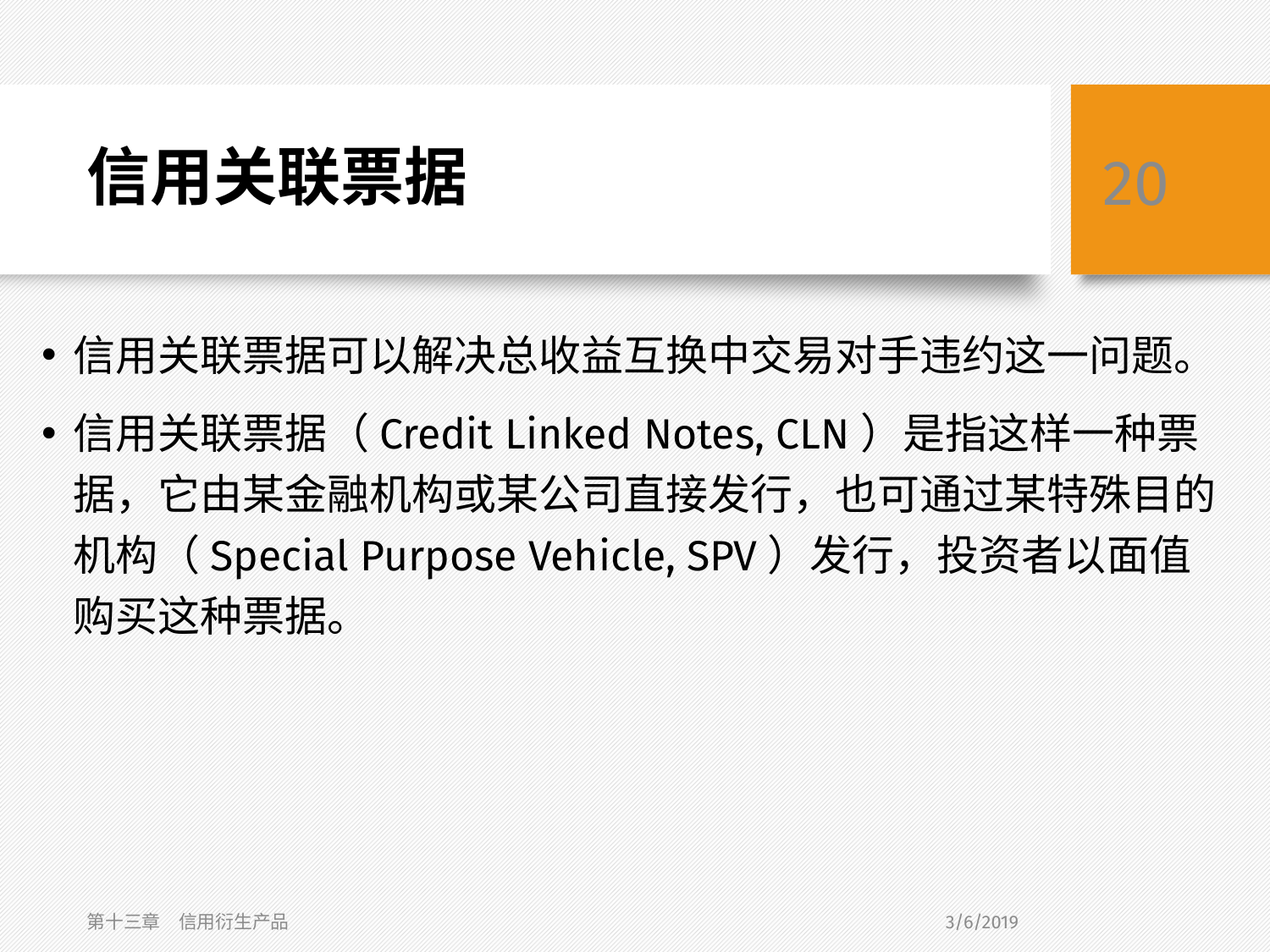

# 信用关联票据
20
信用关联票据可以解决总收益互换中交易对手违约这一问题。
信用关联票据（Credit Linked Notes, CLN）是指这样一种票据，它由某金融机构或某公司直接发行，也可通过某特殊目的机构（Special Purpose Vehicle, SPV）发行，投资者以面值购买这种票据。

3/6/2019
第十三章　信用衍生产品